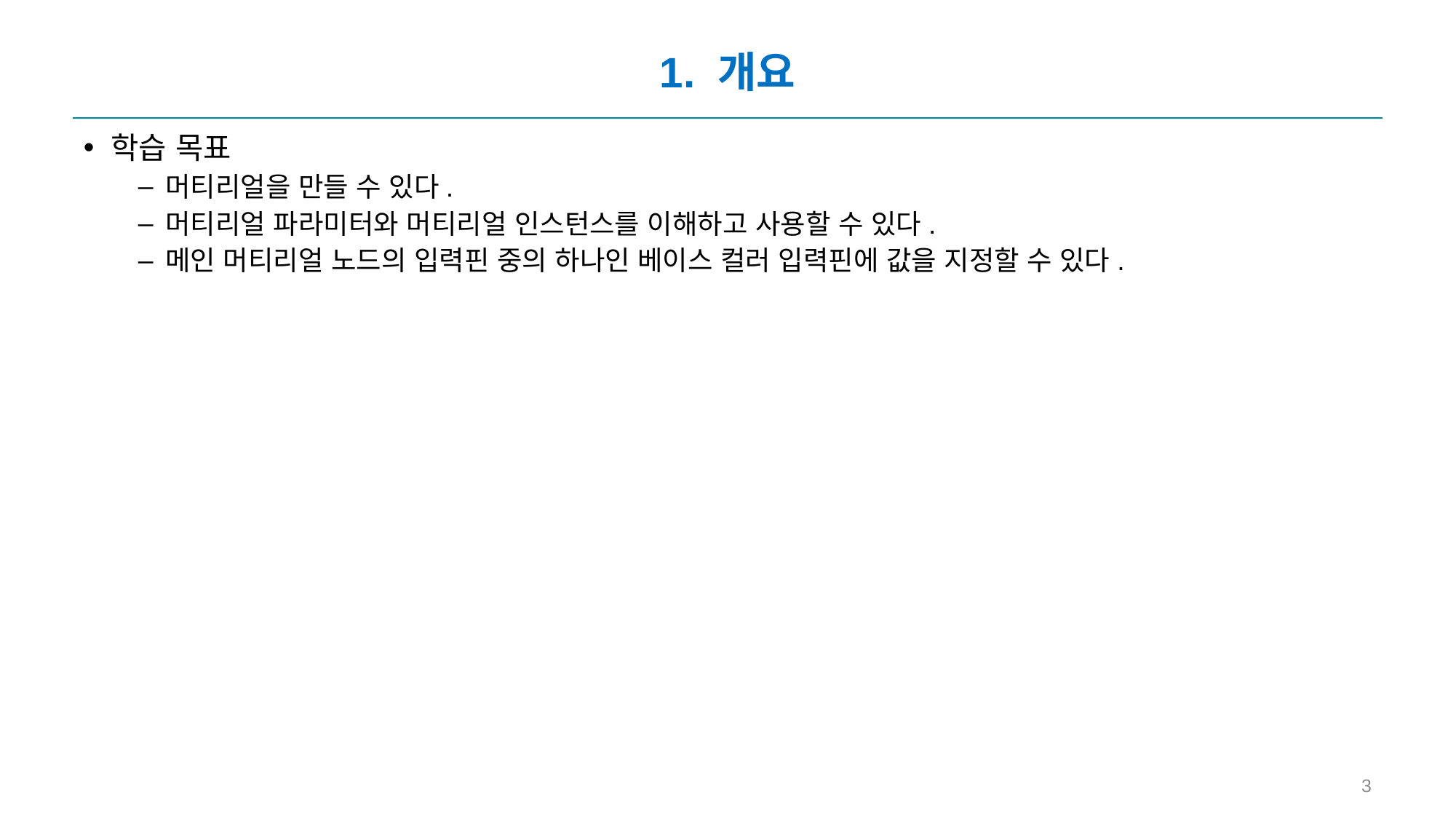

# 1. 개요
학습 목표
머티리얼을 만들 수 있다.
머티리얼 파라미터와 머티리얼 인스턴스를 이해하고 사용할 수 있다.
메인 머티리얼 노드의 입력핀 중의 하나인 베이스 컬러 입력핀에 값을 지정할 수 있다.

3